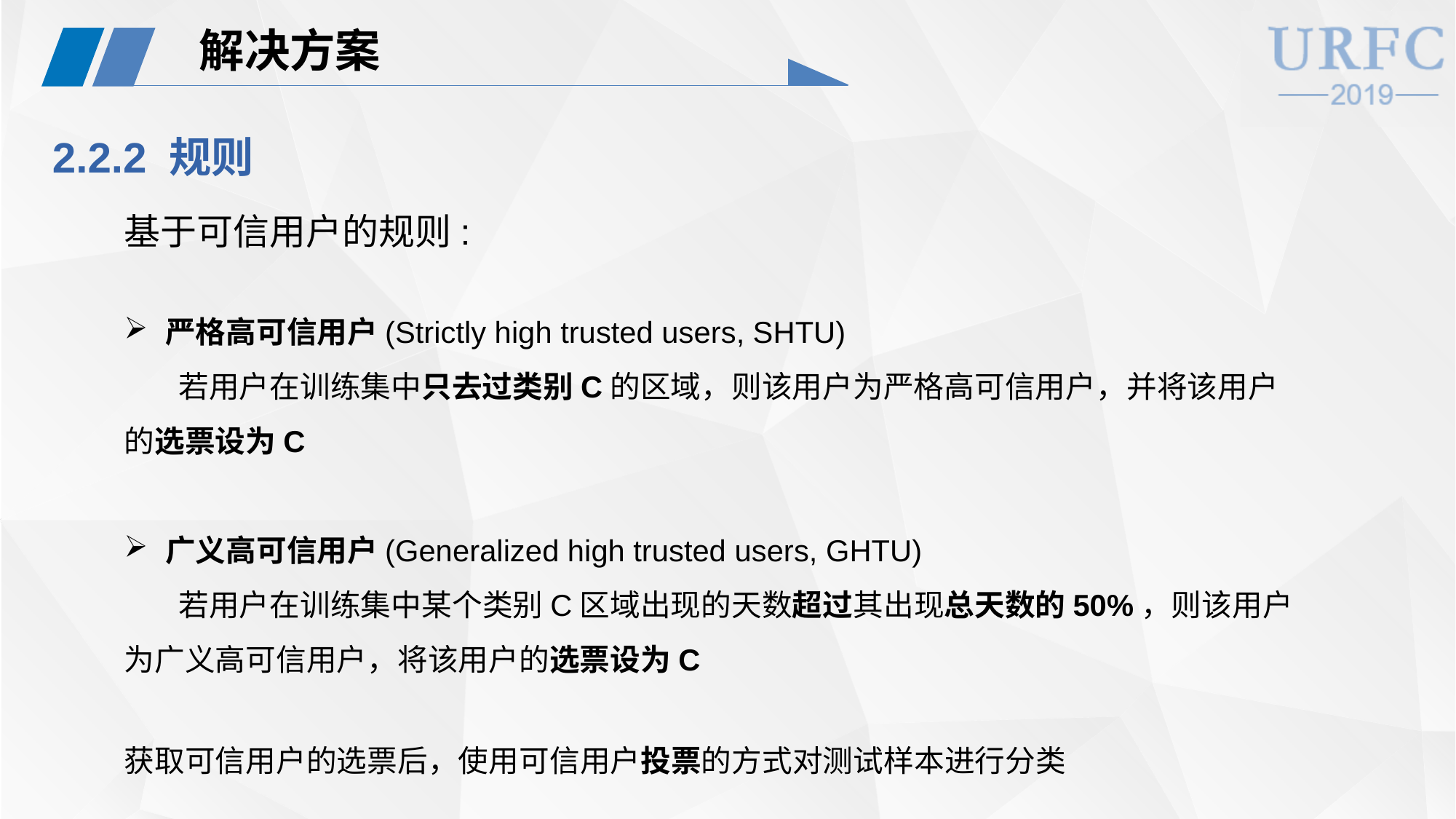

解决方案

2.2.2 规则
基于可信用户的规则:
严格高可信用户(Strictly high trusted users, SHTU)
       若用户在训练集中只去过类别C的区域，则该用户为严格高可信用户，并将该用户的选票设为C

广义高可信用户(Generalized high trusted users, GHTU)
       若用户在训练集中某个类别C区域出现的天数超过其出现总天数的50%，则该用户为广义高可信用户，将该用户的选票设为C
获取可信用户的选票后，使用可信用户投票的方式对测试样本进行分类